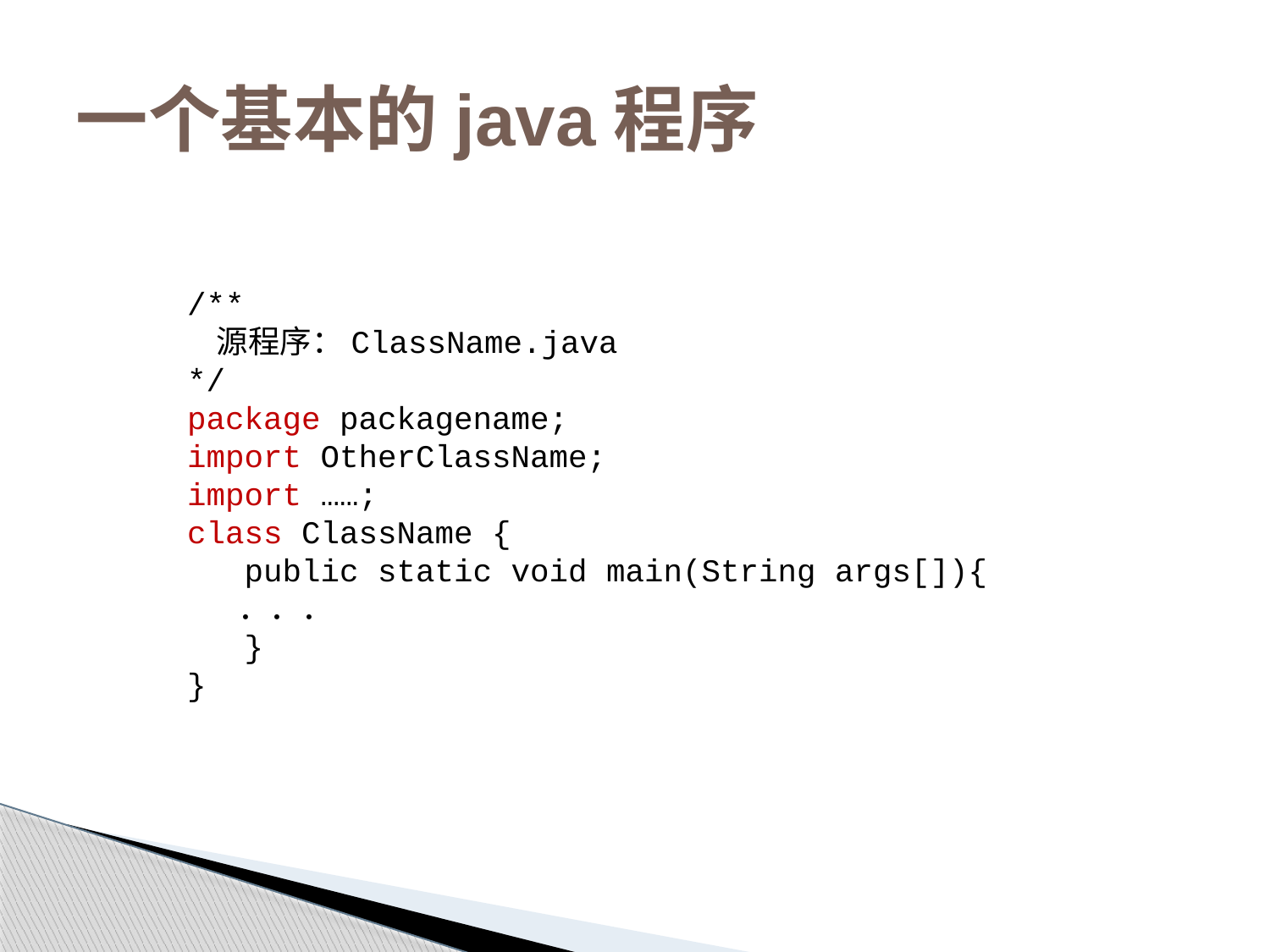

# 一个基本的java程序
/**
   源程序：ClassName.java
*/
package packagename;
import OtherClassName;
import ……;
class ClassName {
   public static void main(String args[]){
      ．．．
   }
}